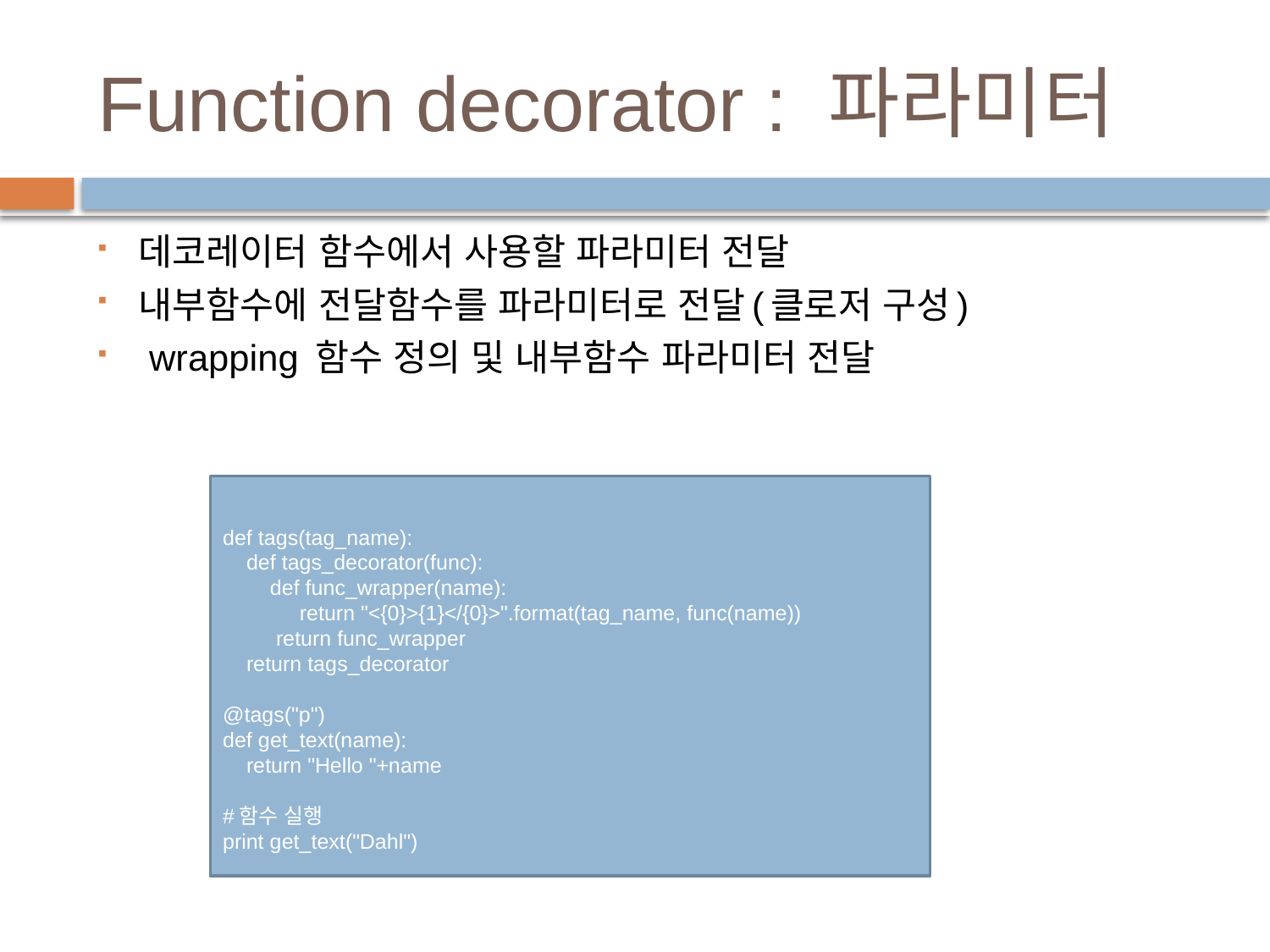

# Function decorator : 파라미터
데코레이터 함수에서 사용할 파라미터 전달
내부함수에 전달함수를 파라미터로 전달(클로저 구성)
 wrapping 함수 정의 및 내부함수 파라미터 전달

def tags(tag_name):
    def tags_decorator(func):
        def func_wrapper(name):
             return "<{0}>{1}</{0}>".format(tag_name, func(name))
         return func_wrapper
    return tags_decorator

@tags("p")
def get_text(name):
    return "Hello "+name

#함수 실행
print get_text("Dahl")